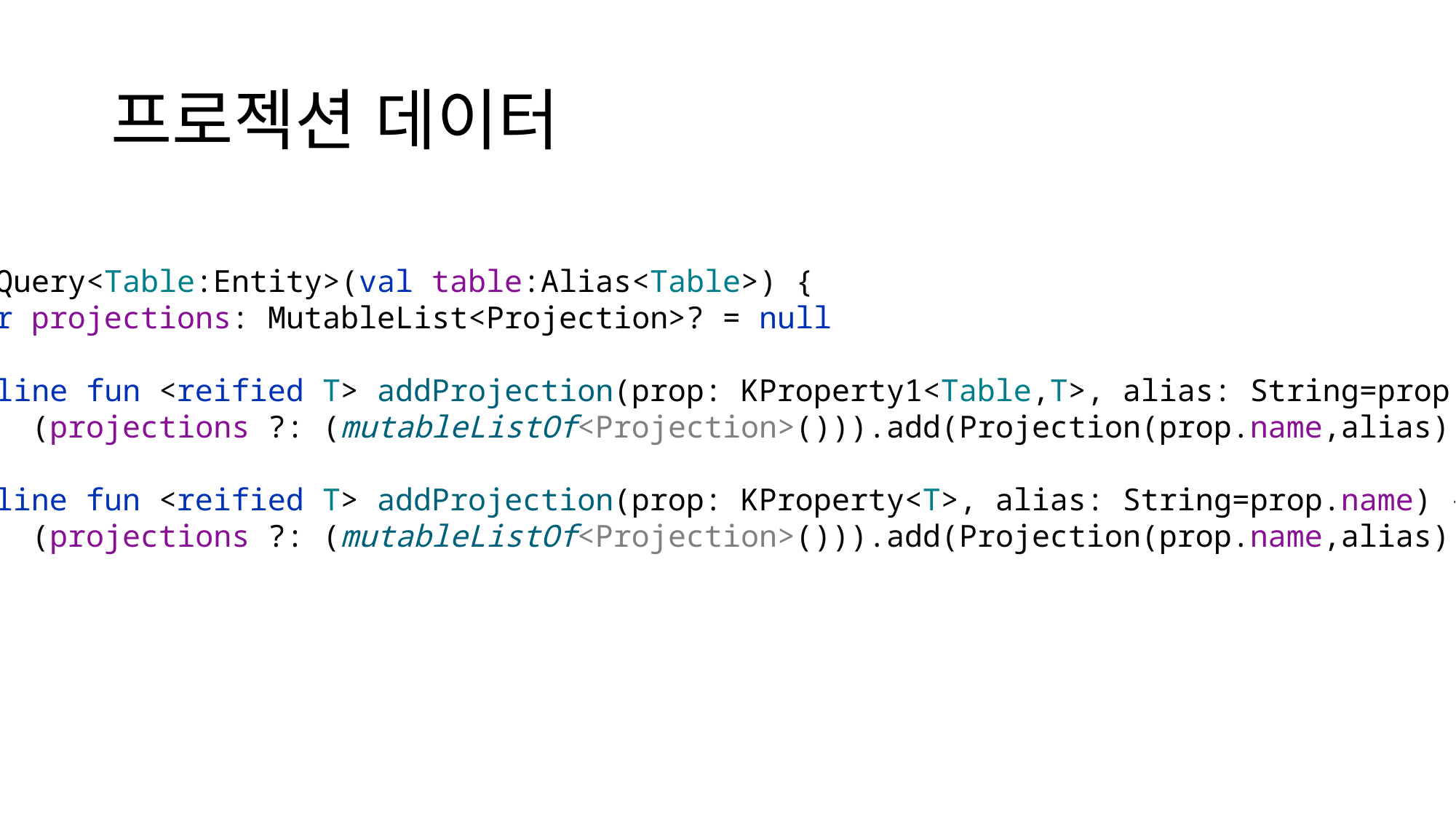

# 프로젝션 데이터
class Query<Table:Entity>(val table:Alias<Table>) {
    var projections: MutableList<Projection>? = null
    inline fun <reified T> addProjection(prop: KProperty1<Table,T>, alias: String=prop.name) {
        (projections ?: (mutableListOf<Projection>())).add(Projection(prop.name,alias))
    }
    inline fun <reified T> addProjection(prop: KProperty<T>, alias: String=prop.name) {
        (projections ?: (mutableListOf<Projection>())).add(Projection(prop.name,alias))
    }
}